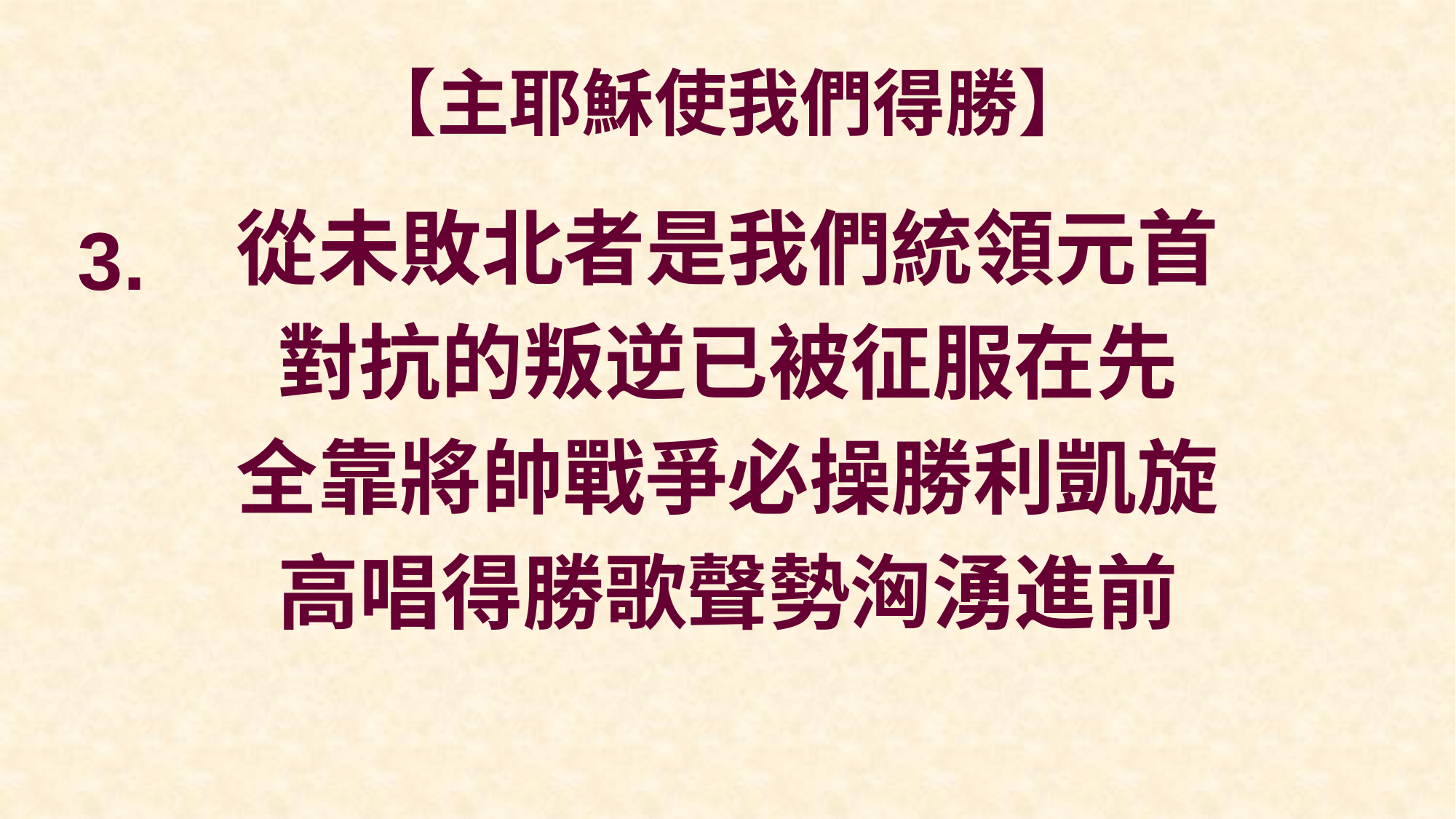

# 【主耶穌使我們得勝】
從未敗北者是我們統領元首
對抗的叛逆已被征服在先
全靠將帥戰爭必操勝利凱旋
高唱得勝歌聲勢洶湧進前
3.